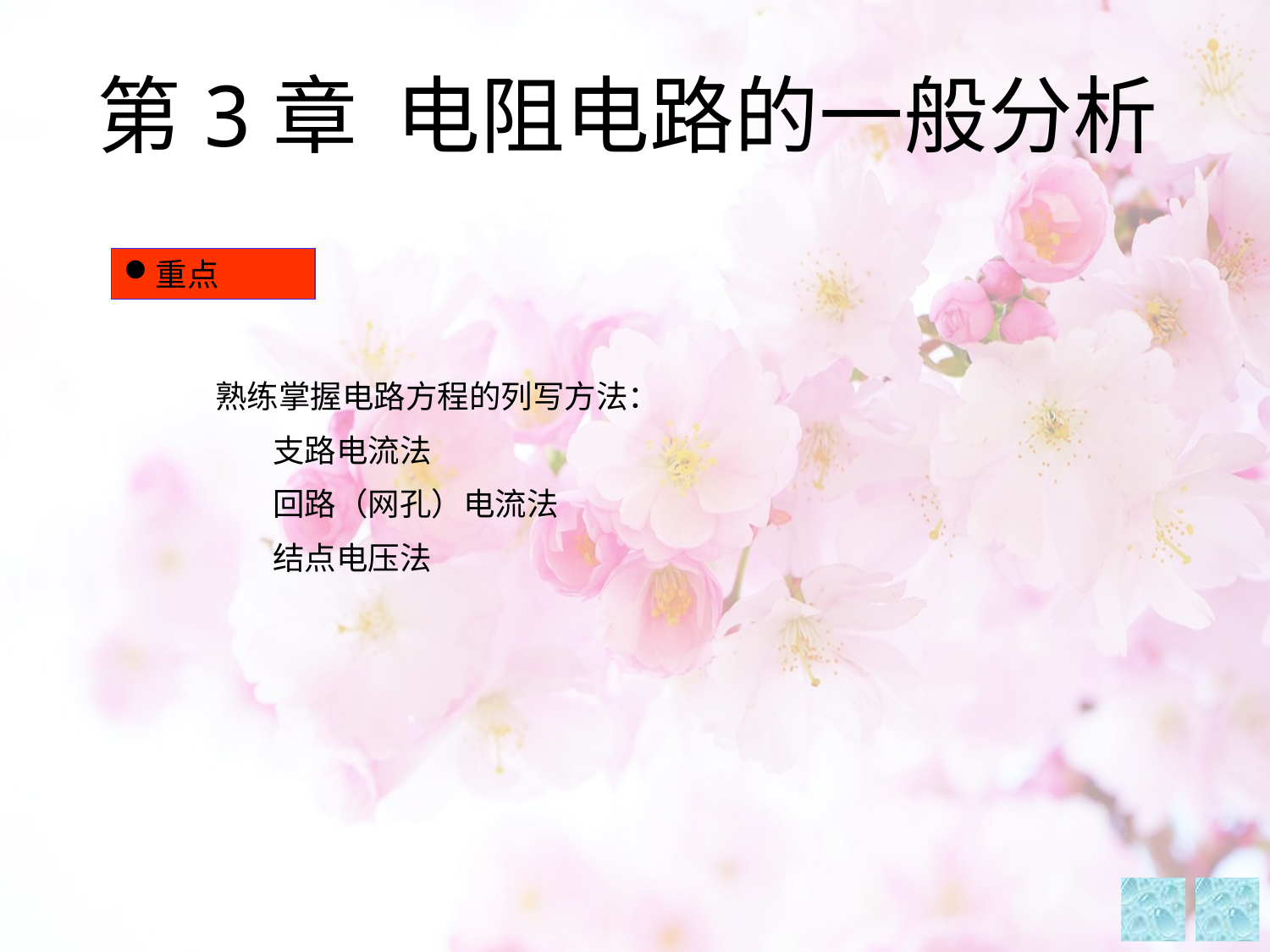

第3章  电阻电路的一般分析
重点
 熟练掌握电路方程的列写方法：
         支路电流法
         回路（网孔）电流法
         结点电压法